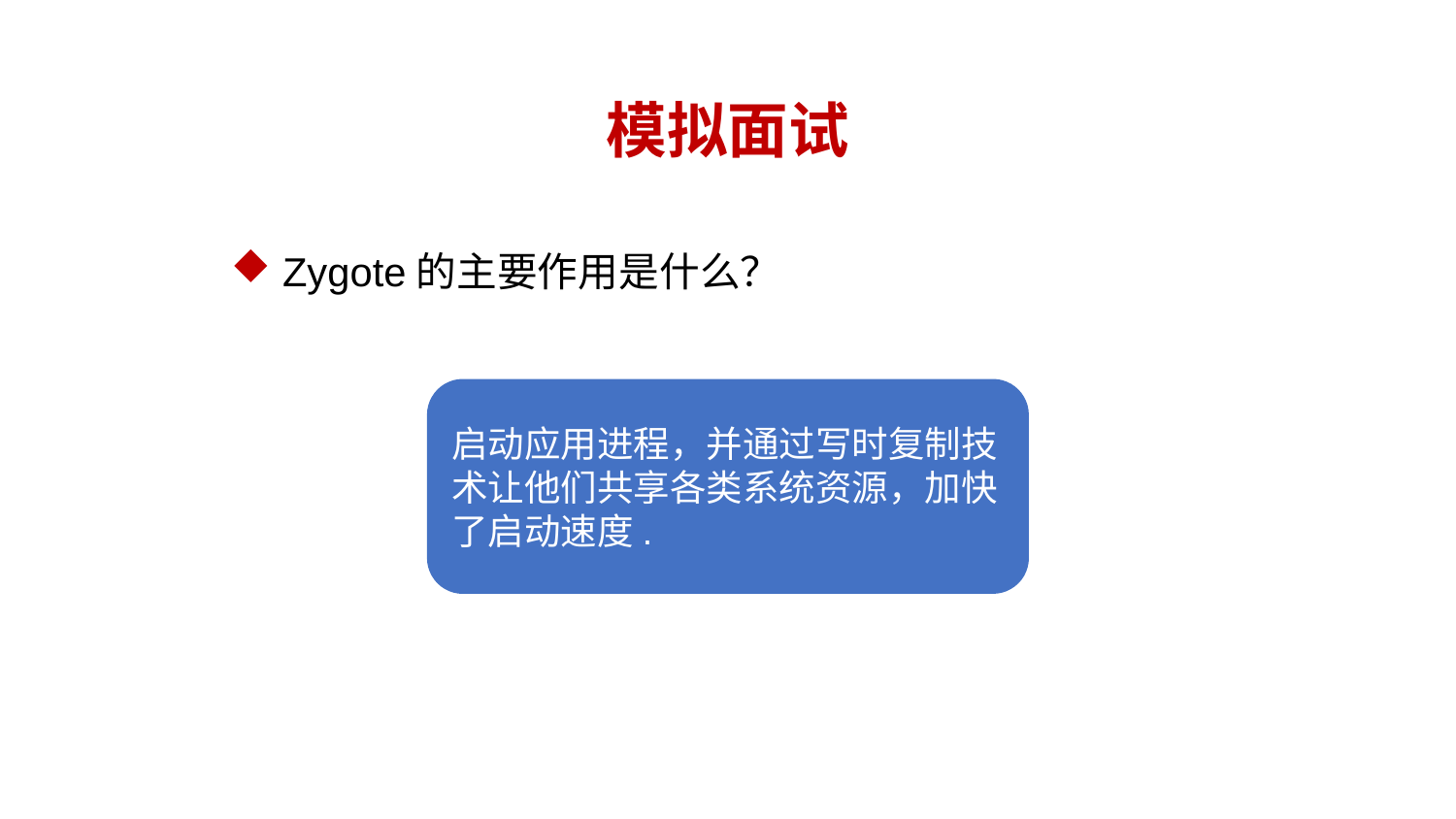

# 模拟面试
 Zygote的主要作用是什么？

启动应用进程，并通过写时复制技术让他们共享各类系统资源，加快了启动速度.